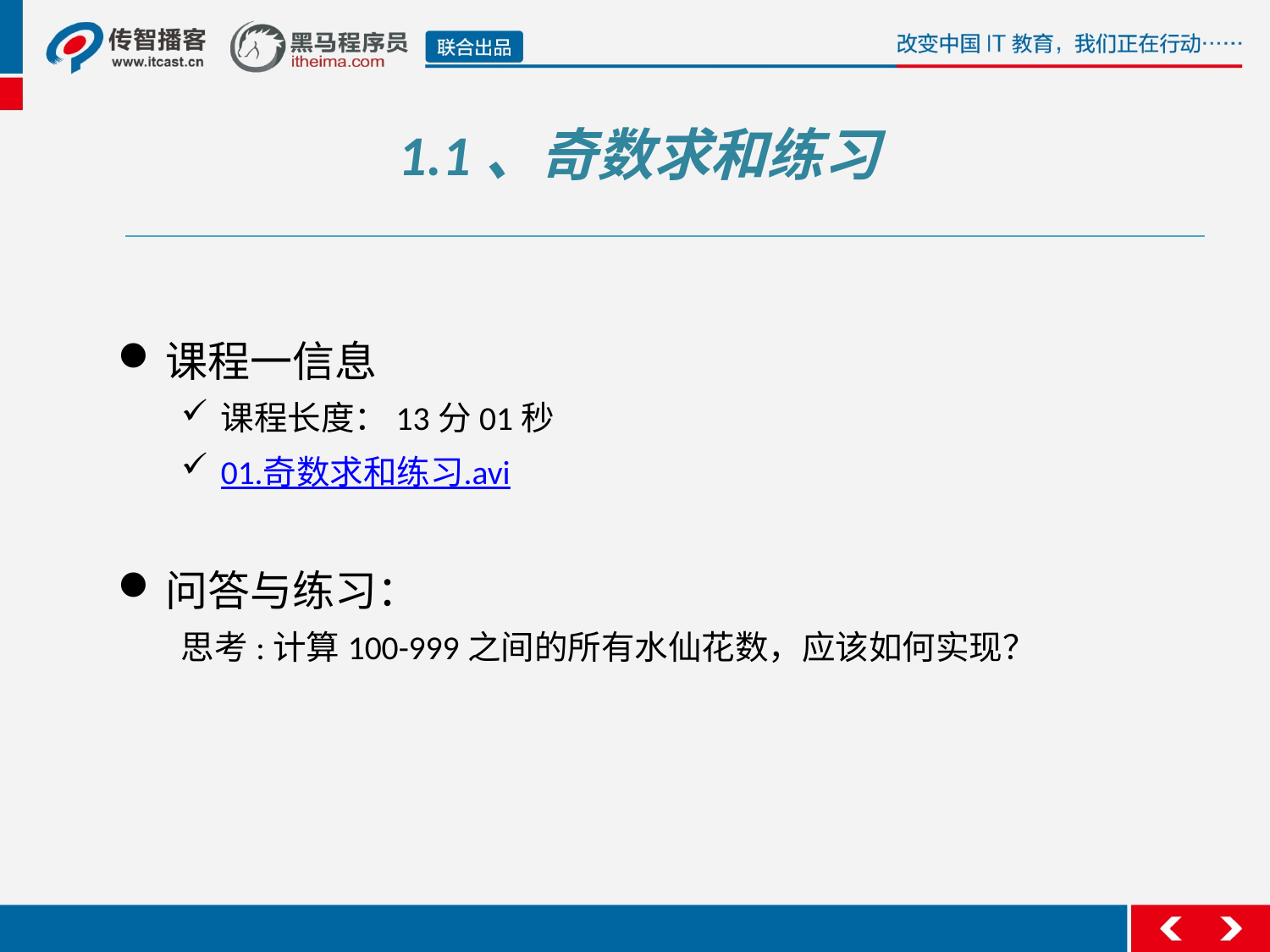

1.1、奇数求和练习

课程一信息
课程长度：13分01秒
01.奇数求和练习.avi

问答与练习：
思考:计算100-999之间的所有水仙花数，应该如何实现？